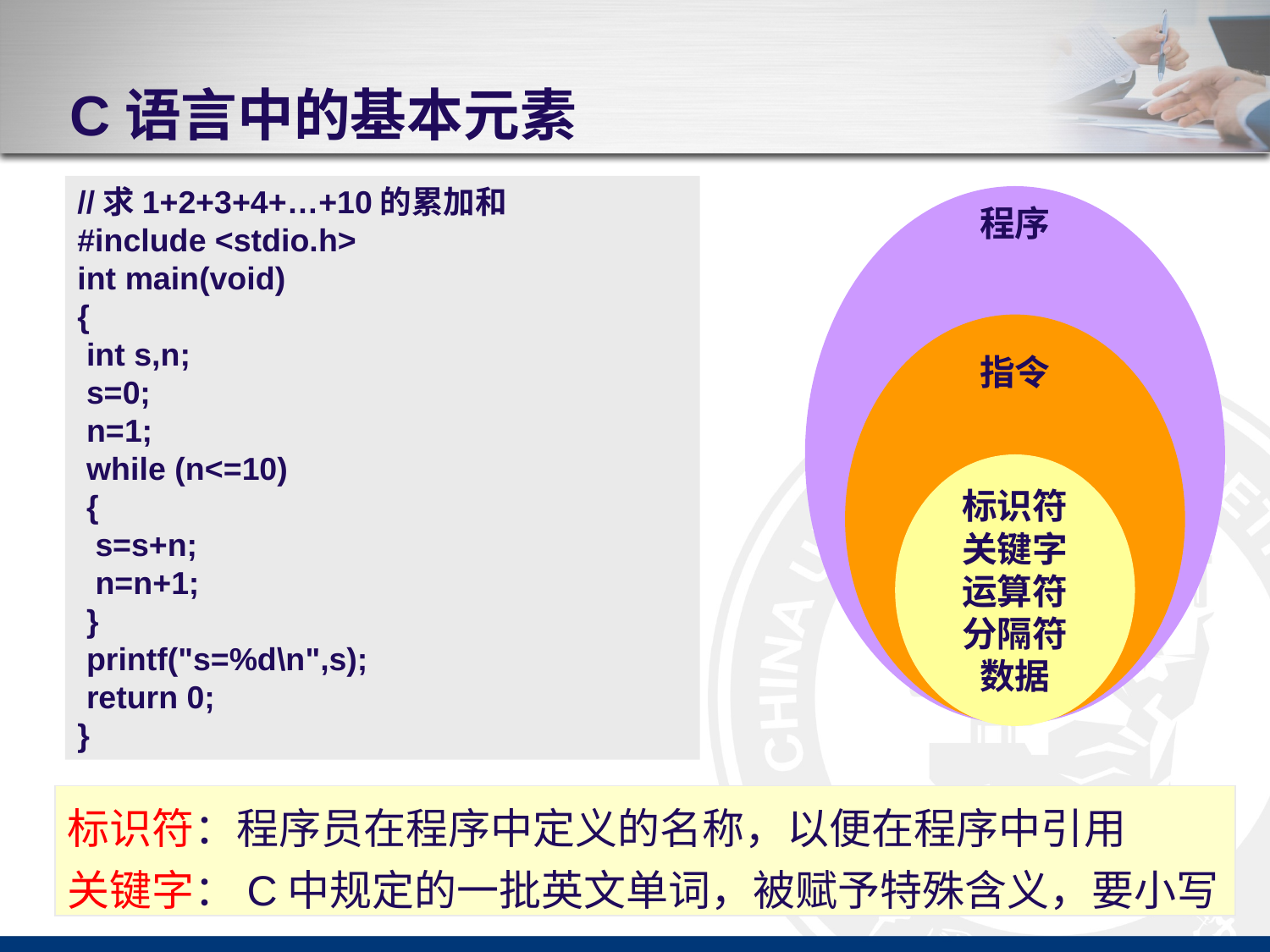

# C语言中的基本元素
//求1+2+3+4+…+10的累加和
#include <stdio.h>
int main(void)
{
 int s,n;
 s=0;
 n=1;
 while (n<=10)
 {
  s=s+n;
  n=n+1;
 }
 printf("s=%d\n",s);
 return 0;
}
程序

指令

标识符
关键字
运算符
分隔符
数据
标识符：程序员在程序中定义的名称，以便在程序中引用
关键字：C中规定的一批英文单词，被赋予特殊含义，要小写
14